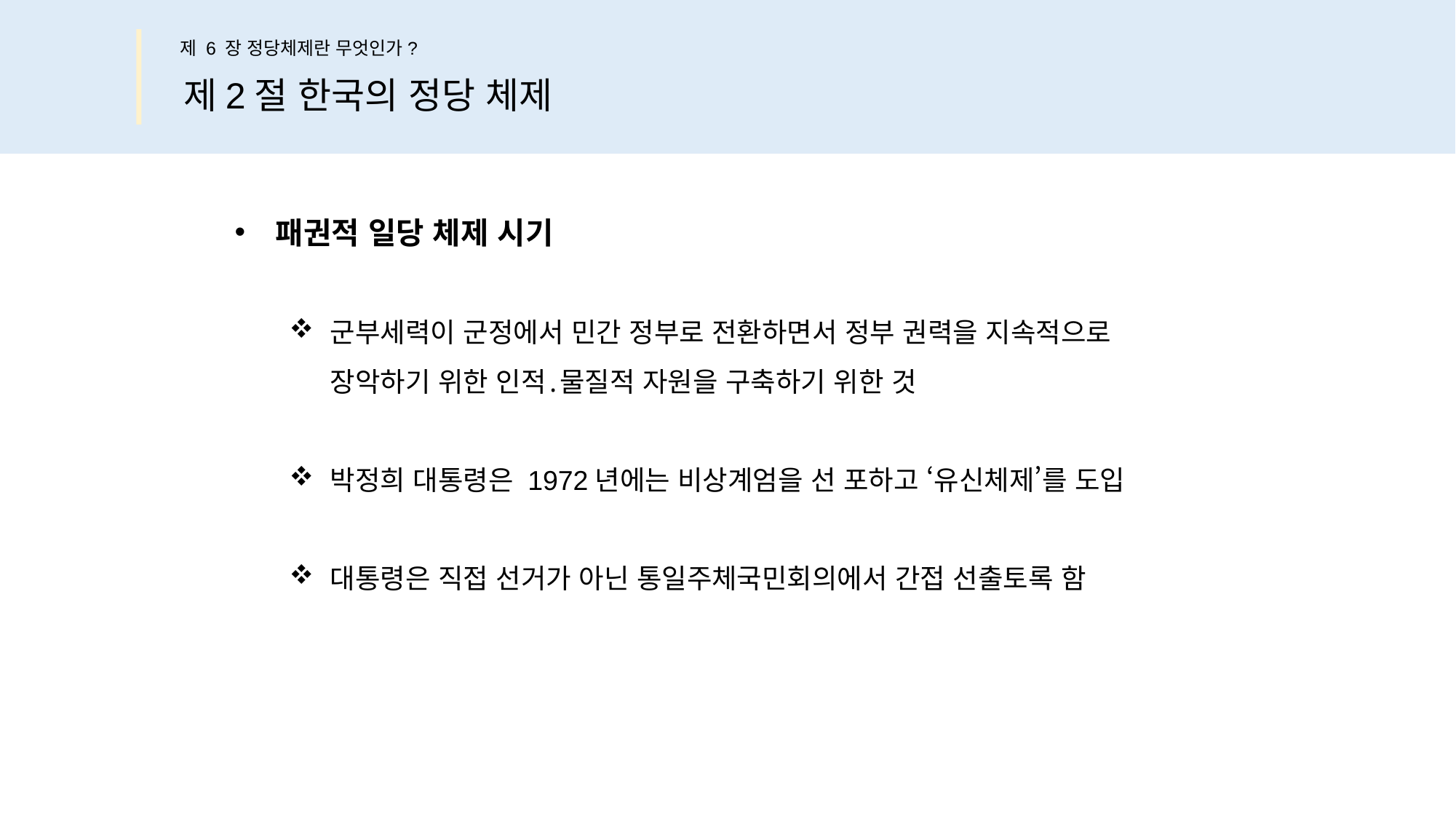

제 6 장 정당체제란 무엇인가?
제2절 한국의 정당 체제
패권적 일당 체제 시기

군부세력이 군정에서 민간 정부로 전환하면서 정부 권력을 지속적으로
장악하기 위한 인적․물질적 자원을 구축하기 위한 것

박정희 대통령은 1972년에는 비상계엄을 선 포하고 ‘유신체제’를 도입

대통령은 직접 선거가 아닌 통일주체국민회의에서 간접 선출토록 함